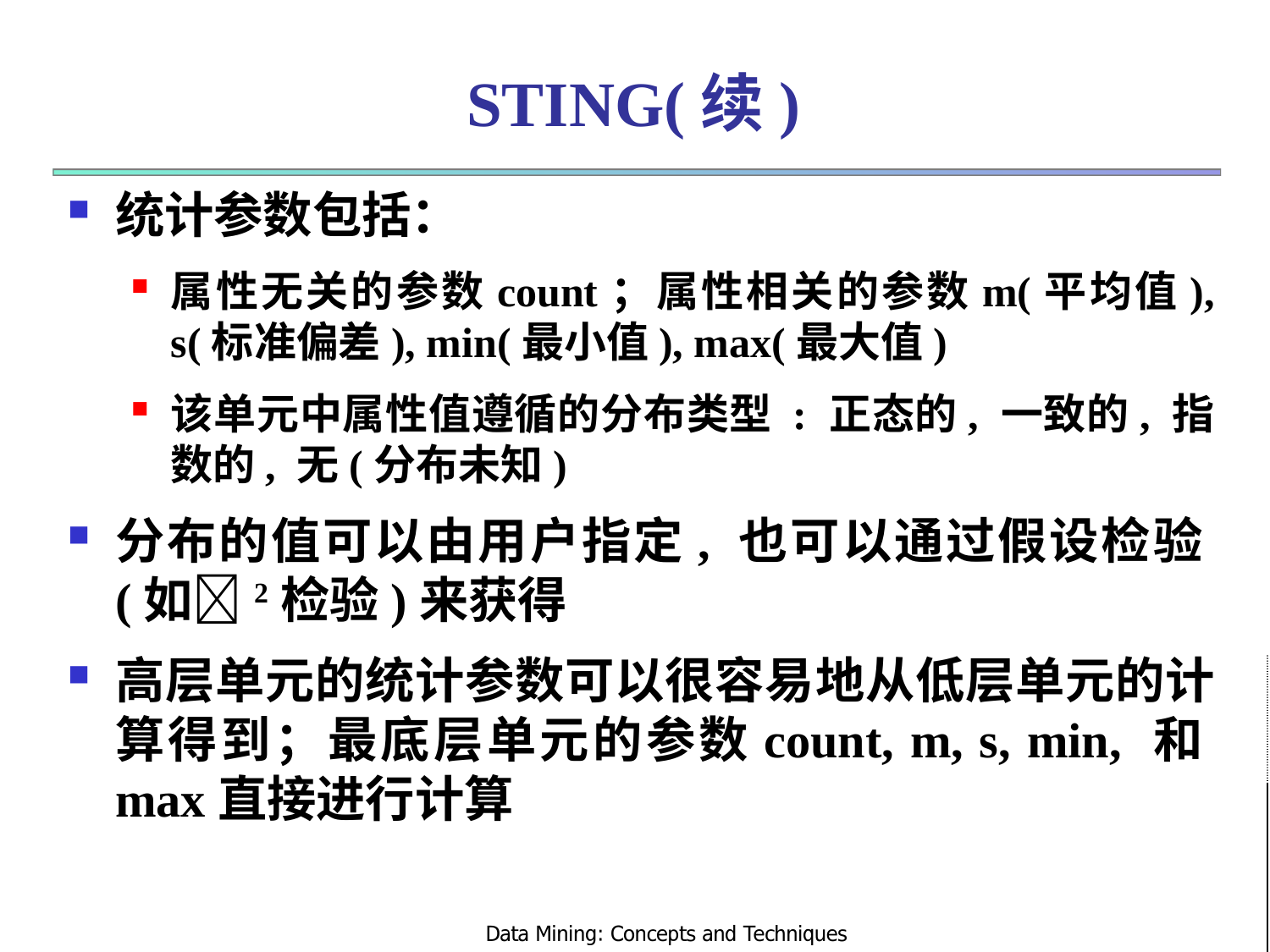

# STING(续)
统计参数包括：
属性无关的参数count；属性相关的参数m(平均值), s(标准偏差), min(最小值), max(最大值)
该单元中属性值遵循的分布类型 : 正态的, 一致的, 指数的, 无(分布未知)
分布的值可以由用户指定, 也可以通过假设检验(如χ2检验)来获得
高层单元的统计参数可以很容易地从低层单元的计算得到；最底层单元的参数count, m, s, min, 和max直接进行计算

Data Mining: Concepts and Techniques
91